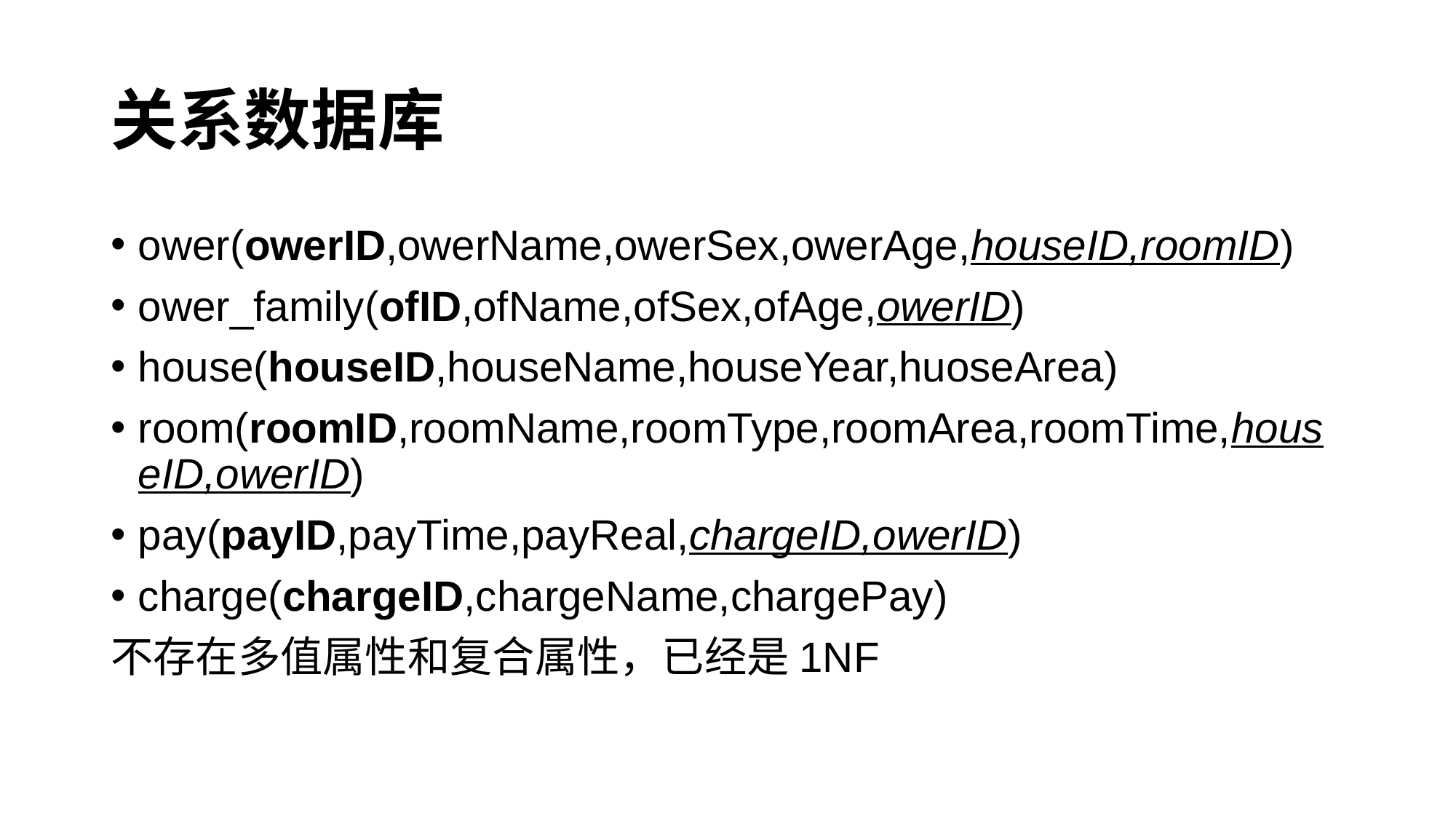

# 关系数据库
ower(owerID,owerName,owerSex,owerAge,houseID,roomID)
ower_family(ofID,ofName,ofSex,ofAge,owerID)
house(houseID,houseName,houseYear,huoseArea)
room(roomID,roomName,roomType,roomArea,roomTime,houseID,owerID)
pay(payID,payTime,payReal,chargeID,owerID)
charge(chargeID,chargeName,chargePay)
不存在多值属性和复合属性，已经是1NF